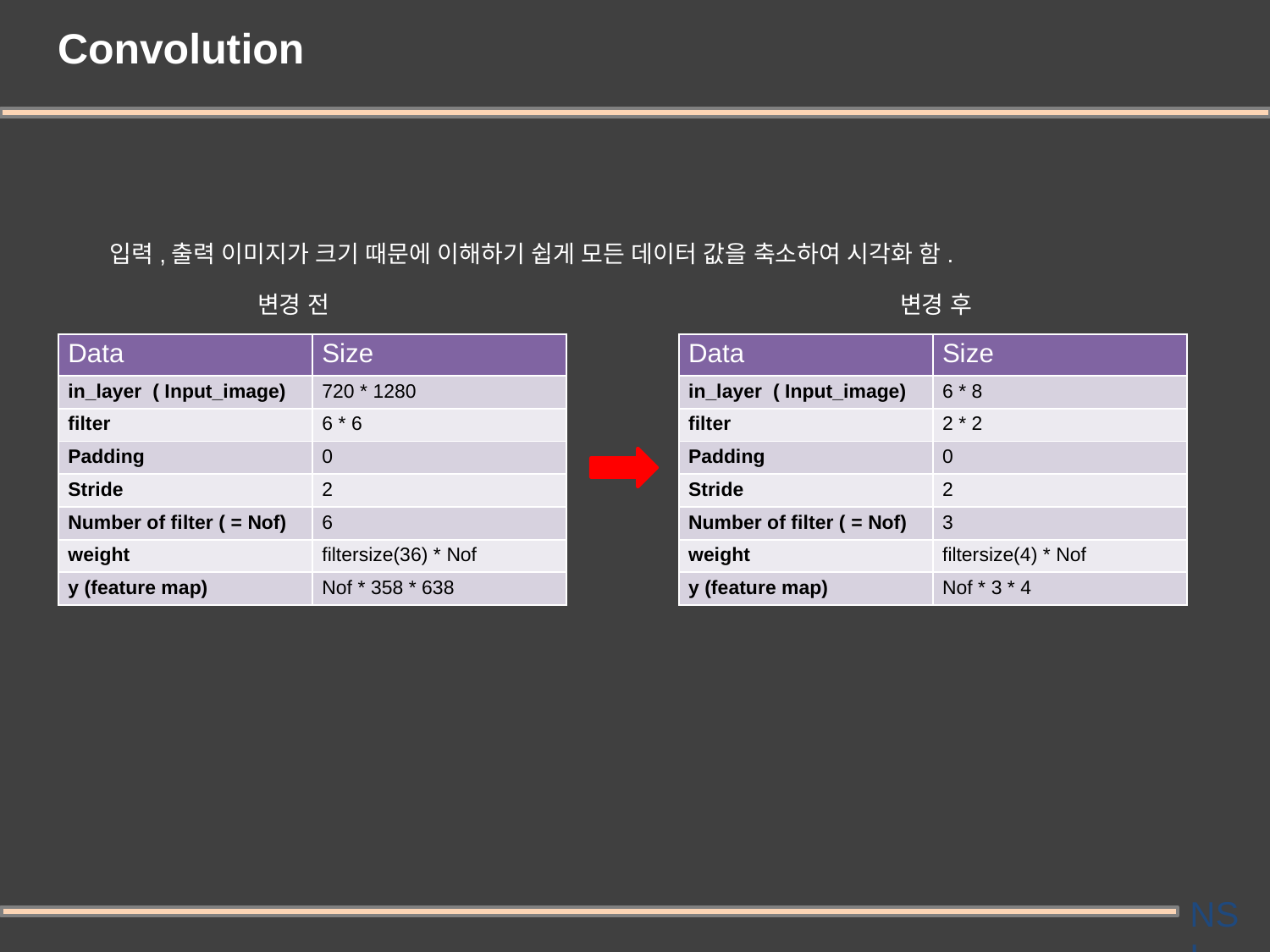

# Convolution
입력,출력 이미지가 크기 때문에 이해하기 쉽게 모든 데이터 값을 축소하여 시각화 함.
변경 전
변경 후
| Data | Size |
| --- | --- |
| in\_layer ( Input\_image) | 720 \* 1280 |
| filter | 6 \* 6 |
| Padding | 0 |
| Stride | 2 |
| Number of filter ( = Nof) | 6 |
| weight | filtersize(36) \* Nof |
| y (feature map) | Nof \* 358 \* 638 |
| Data | Size |
| --- | --- |
| in\_layer ( Input\_image) | 6 \* 8 |
| filter | 2 \* 2 |
| Padding | 0 |
| Stride | 2 |
| Number of filter ( = Nof) | 3 |
| weight | filtersize(4) \* Nof |
| y (feature map) | Nof \* 3 \* 4 |